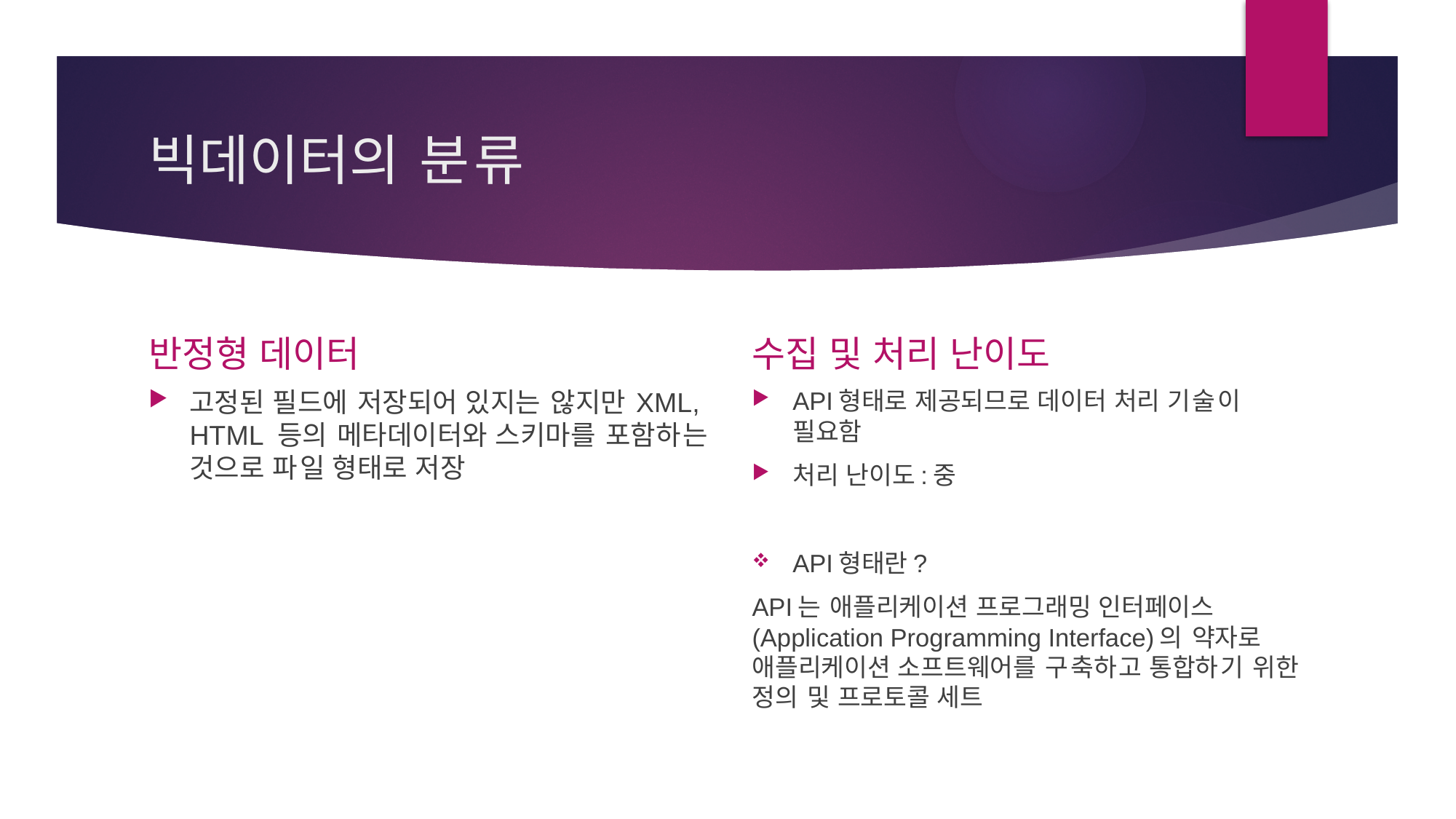

# 빅데이터의 분류
반정형 데이터
수집 및 처리 난이도
고정된 필드에 저장되어 있지는 않지만 XML, HTML 등의 메타데이터와 스키마를 포함하는 것으로 파일 형태로 저장

API형태로 제공되므로 데이터 처리 기술이 필요함
처리 난이도:중

API형태란?
API는 애플리케이션 프로그래밍 인터페이스(Application Programming Interface)의 약자로 애플리케이션 소프트웨어를 구축하고 통합하기 위한 정의 및 프로토콜 세트